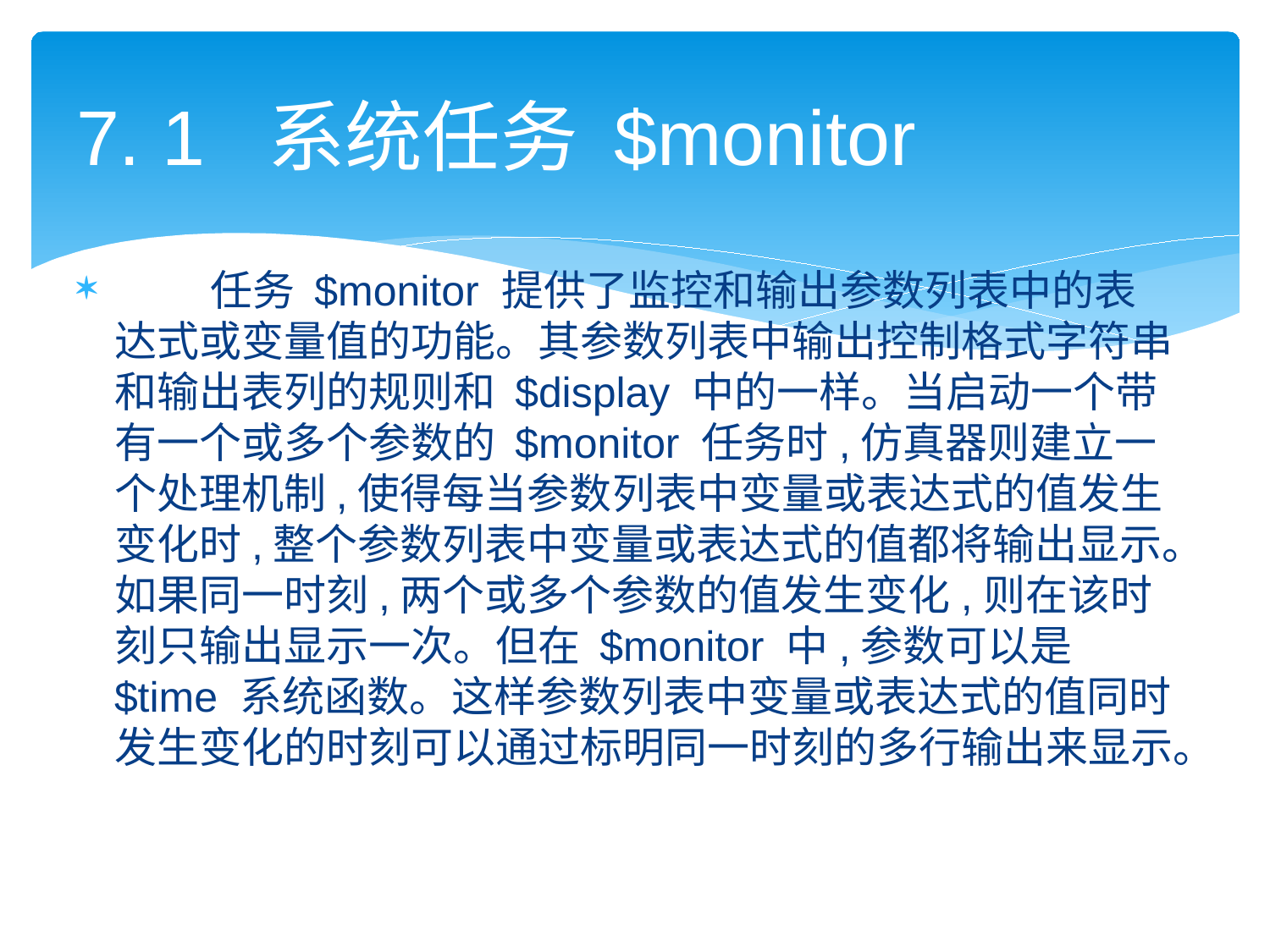

# 7. 1  系统任务 $monitor
         任务 $monitor 提供了监控和输出参数列表中的表达式或变量值的功能。其参数列表中输出控制格式字符串和输出表列的规则和 $display 中的一样。当启动一个带有一个或多个参数的 $monitor 任务时,仿真器则建立一个处理机制,使得每当参数列表中变量或表达式的值发生变化时,整个参数列表中变量或表达式的值都将输出显示。如果同一时刻,两个或多个参数的值发生变化,则在该时刻只输出显示一次。但在 $monitor 中,参数可以是 $time 系统函数。这样参数列表中变量或表达式的值同时发生变化的时刻可以通过标明同一时刻的多行输出来显示。